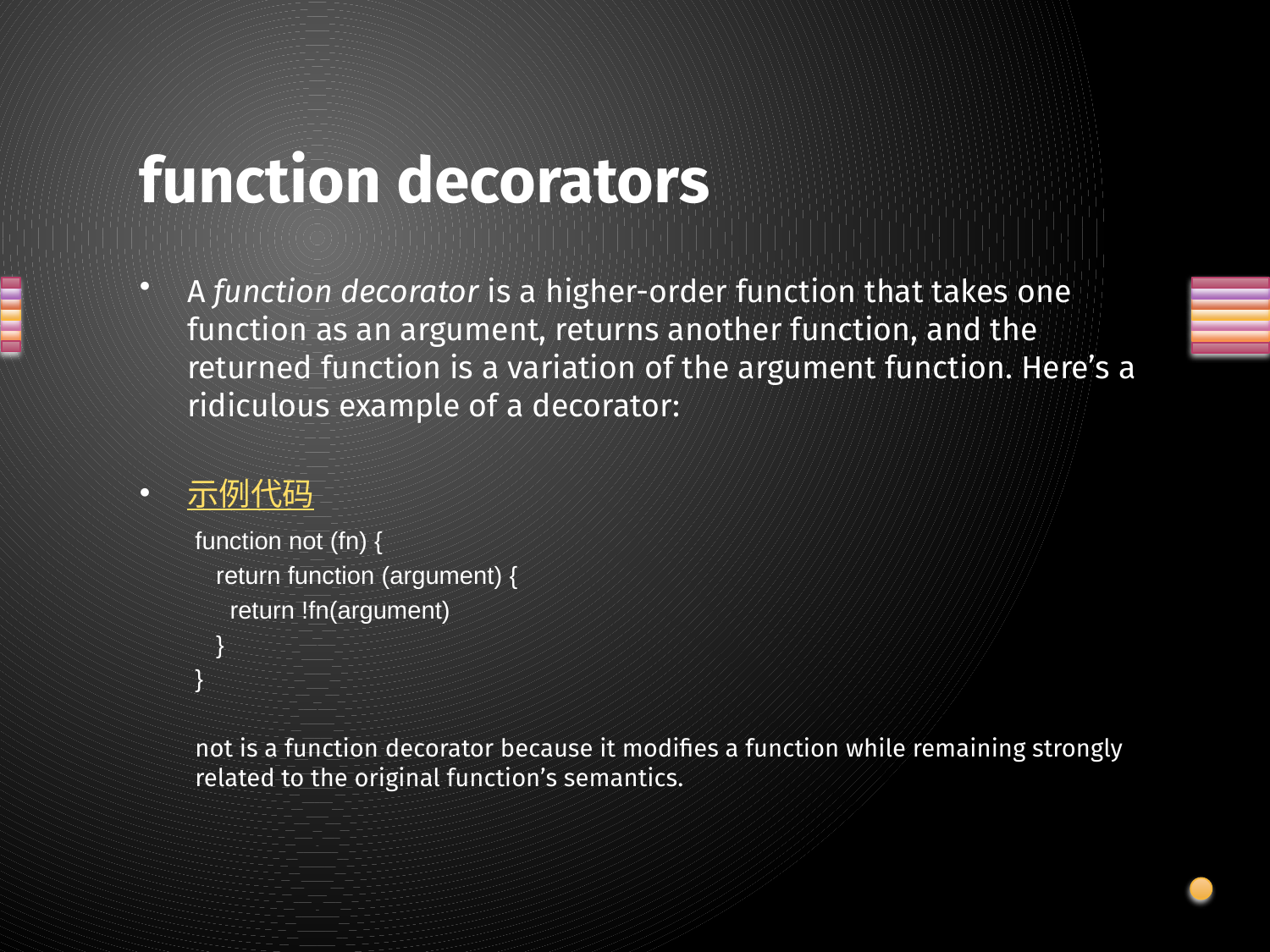

# function decorators

A function decorator is a higher-order function that takes one function as an argument, returns another function, and the returned function is a variation of the argument function. Here’s a ridiculous example of a decorator:

示例代码
function not (fn) {
   return function (argument) {
     return !fn(argument)
   }
}

not is a function decorator because it modifies a function while remaining strongly related to the original function’s semantics.